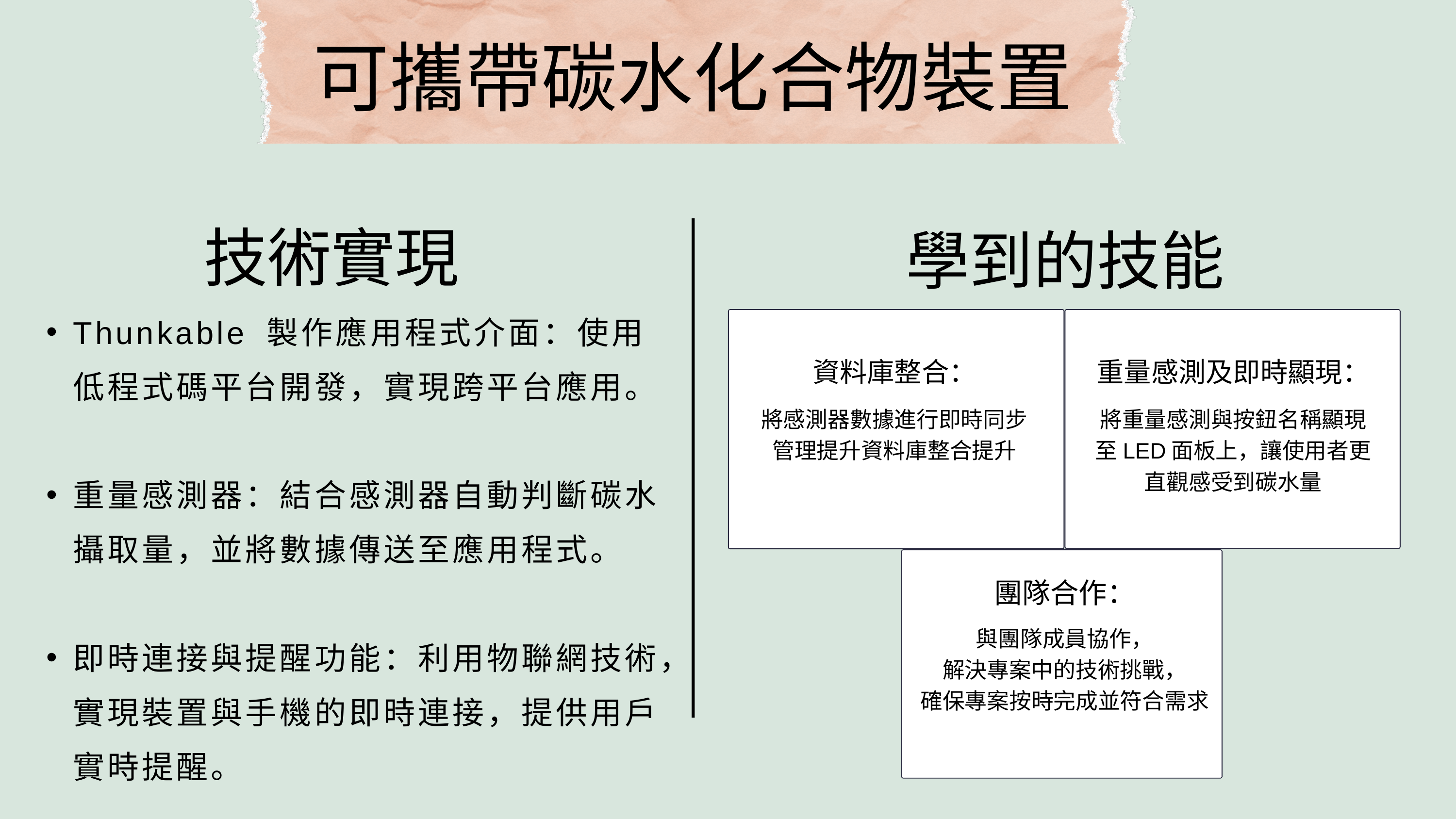

可攜帶碳水化合物裝置
學到的技能
技術實現

Thunkable 製作應用程式介面：使用低程式碼平台開發，實現跨平台應用。

重量感測器：結合感測器自動判斷碳水攝取量，並將數據傳送至應用程式。

即時連接與提醒功能：利用物聯網技術，實現裝置與手機的即時連接，提供用戶實時提醒。

資料庫整合：

將感測器數據進行即時同步
管理提升資料庫整合提升
重量感測及即時顯現：

將重量感測與按鈕名稱顯現至LED面板上，讓使用者更直觀感受到碳水量

團隊合作：

與團隊成員協作，
解決專案中的技術挑戰，
確保專案按時完成並符合需求